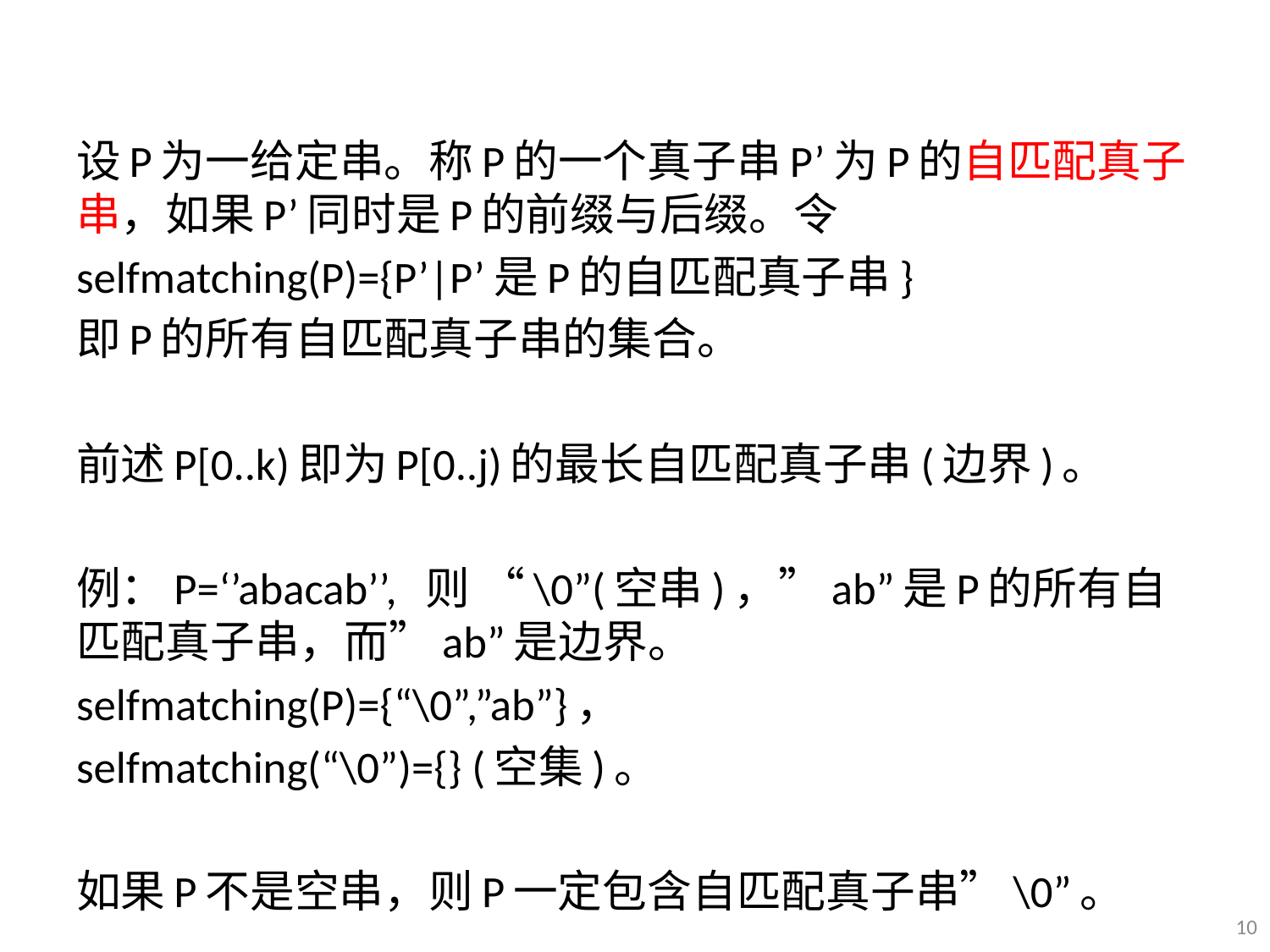

#
设P为一给定串。称P的一个真子串P’为P的自匹配真子串，如果P’同时是P的前缀与后缀。令
selfmatching(P)={P’|P’是P的自匹配真子串}
即P的所有自匹配真子串的集合。

前述P[0..k)即为P[0..j)的最长自匹配真子串(边界)。

例：P=‘’abacab’’,  则 “\0”(空串)，”ab”是P的所有自匹配真子串，而”ab”是边界。
selfmatching(P)={“\0”,”ab”}，
selfmatching(“\0”)={} (空集)。

如果P不是空串，则P一定包含自匹配真子串”\0”。

10